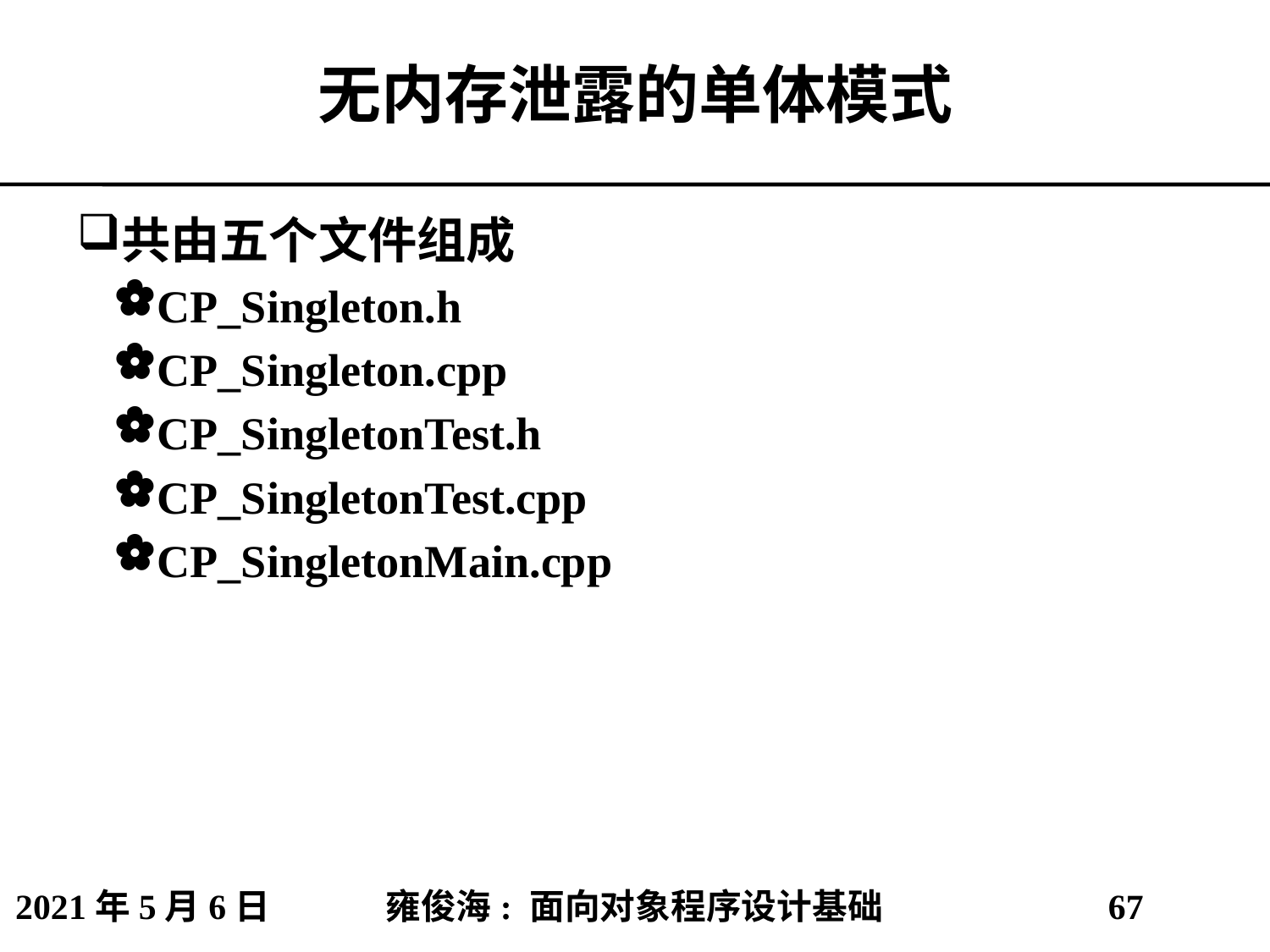

# 无内存泄露的单体模式

共由五个文件组成
CP_Singleton.h
CP_Singleton.cpp
CP_SingletonTest.h
CP_SingletonTest.cpp
CP_SingletonMain.cpp
2021年5月6日
雍俊海: 面向对象程序设计基础
67